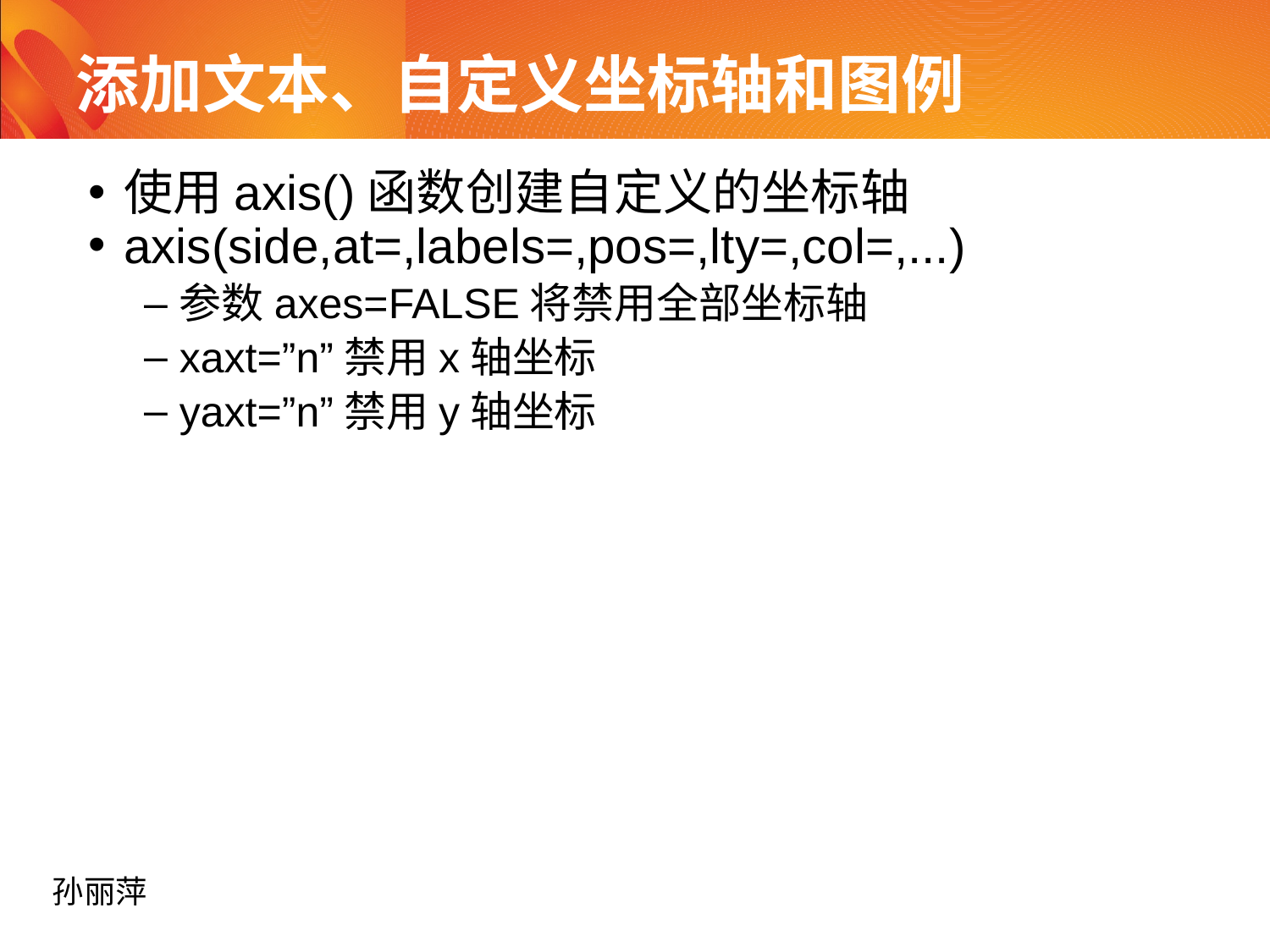

# 添加文本、自定义坐标轴和图例
使用axis()函数创建自定义的坐标轴
axis(side,at=,labels=,pos=,lty=,col=,...)
参数axes=FALSE将禁用全部坐标轴
xaxt=”n”禁用x轴坐标
yaxt=”n”禁用y轴坐标

20